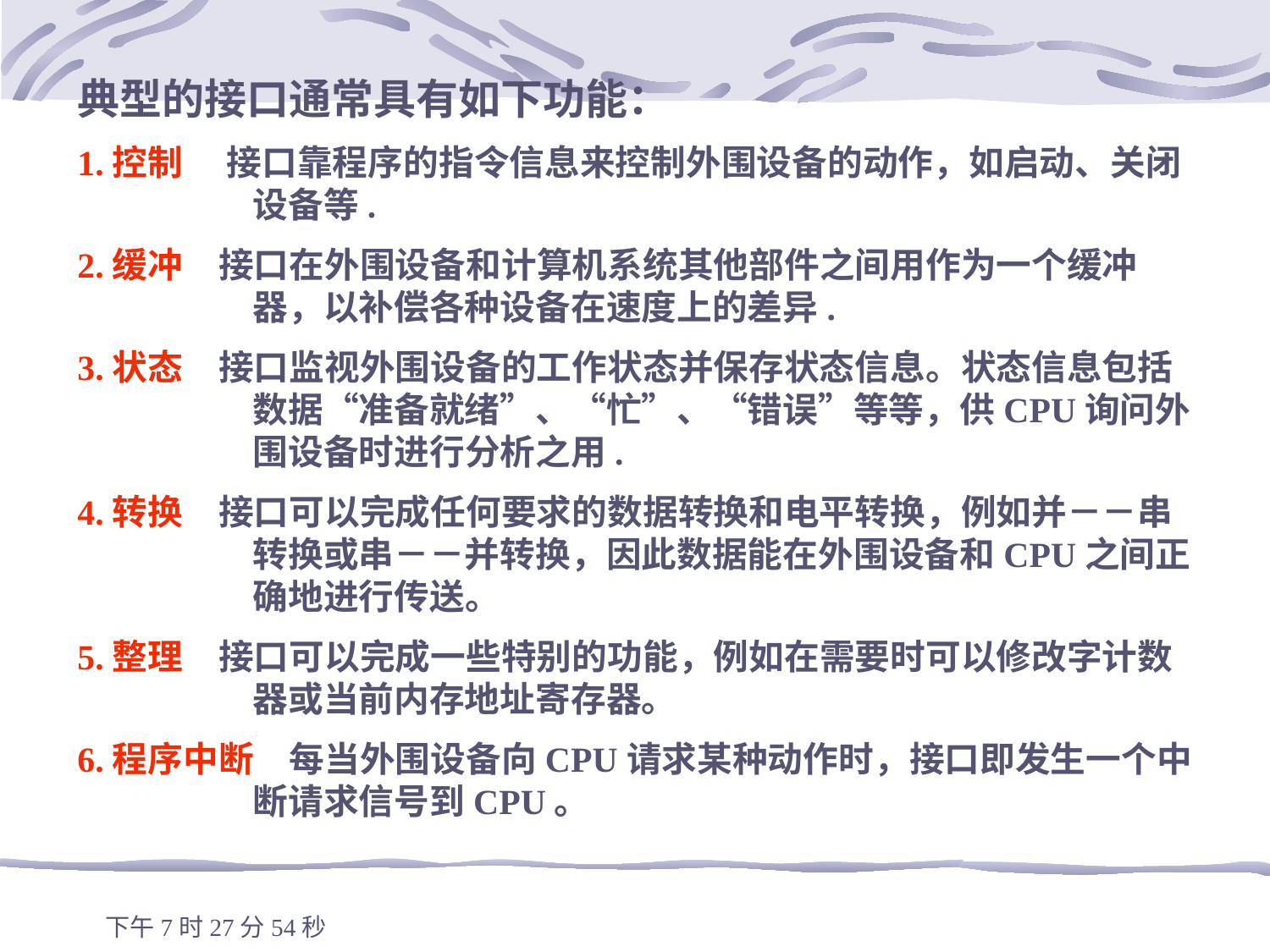

典型的接口通常具有如下功能：
1.控制 　接口靠程序的指令信息来控制外围设备的动作，如启动、关闭设备等.
2.缓冲　接口在外围设备和计算机系统其他部件之间用作为一个缓冲器，以补偿各种设备在速度上的差异.
3.状态　接口监视外围设备的工作状态并保存状态信息。状态信息包括数据“准备就绪”、“忙”、“错误”等等，供CPU询问外围设备时进行分析之用.
4.转换　接口可以完成任何要求的数据转换和电平转换，例如并－－串转换或串－－并转换，因此数据能在外围设备和CPU之间正确地进行传送。
5.整理　接口可以完成一些特别的功能，例如在需要时可以修改字计数器或当前内存地址寄存器。
6.程序中断　每当外围设备向CPU请求某种动作时，接口即发生一个中断请求信号到CPU。
下午7时27分54秒